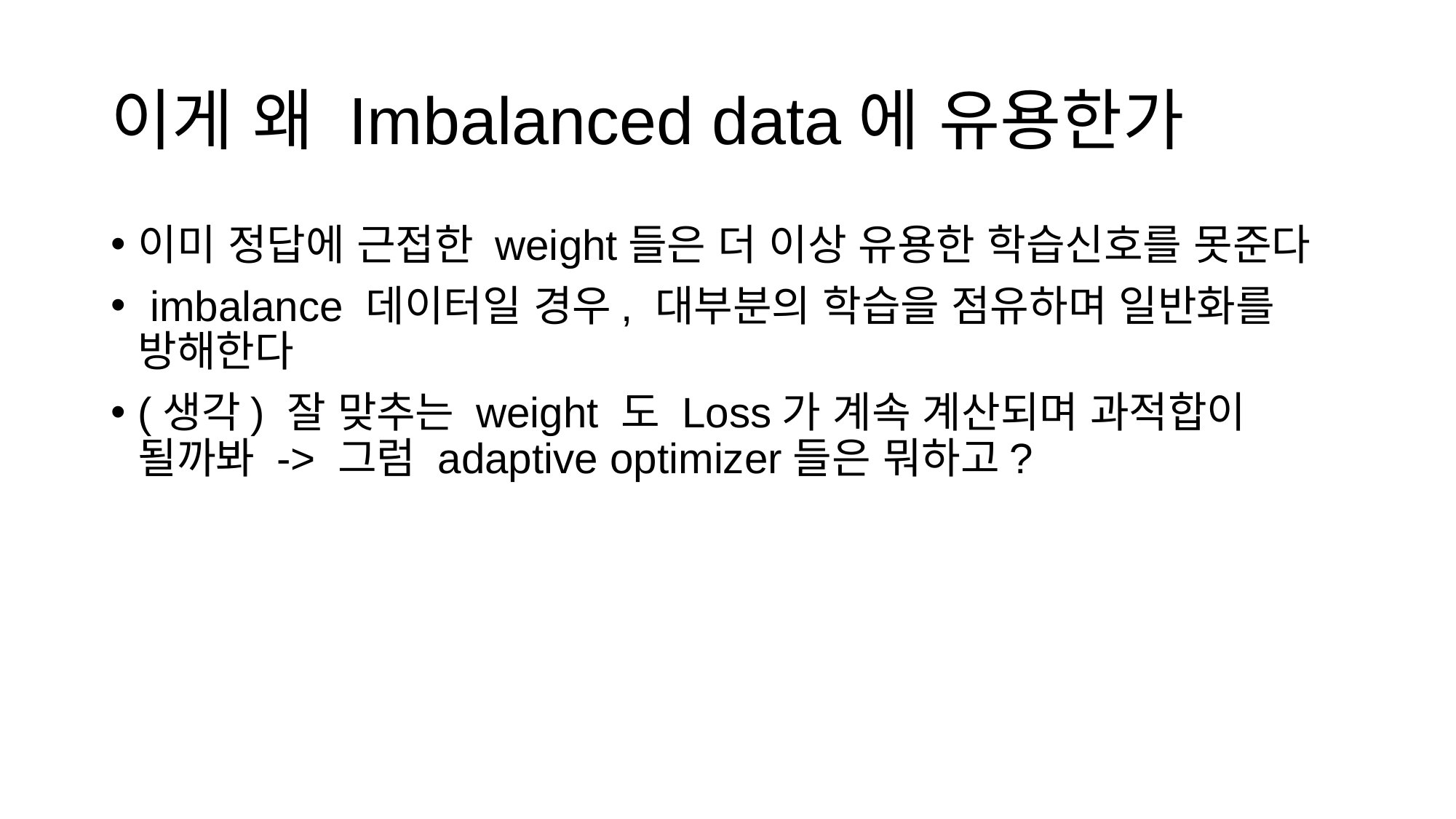

# 이게 왜 Imbalanced data에 유용한가
이미 정답에 근접한 weight들은 더 이상 유용한 학습신호를 못준다
 imbalance 데이터일 경우, 대부분의 학습을 점유하며 일반화를 방해한다
(생각) 잘 맞추는 weight 도 Loss가 계속 계산되며 과적합이 될까봐 -> 그럼 adaptive optimizer들은 뭐하고?